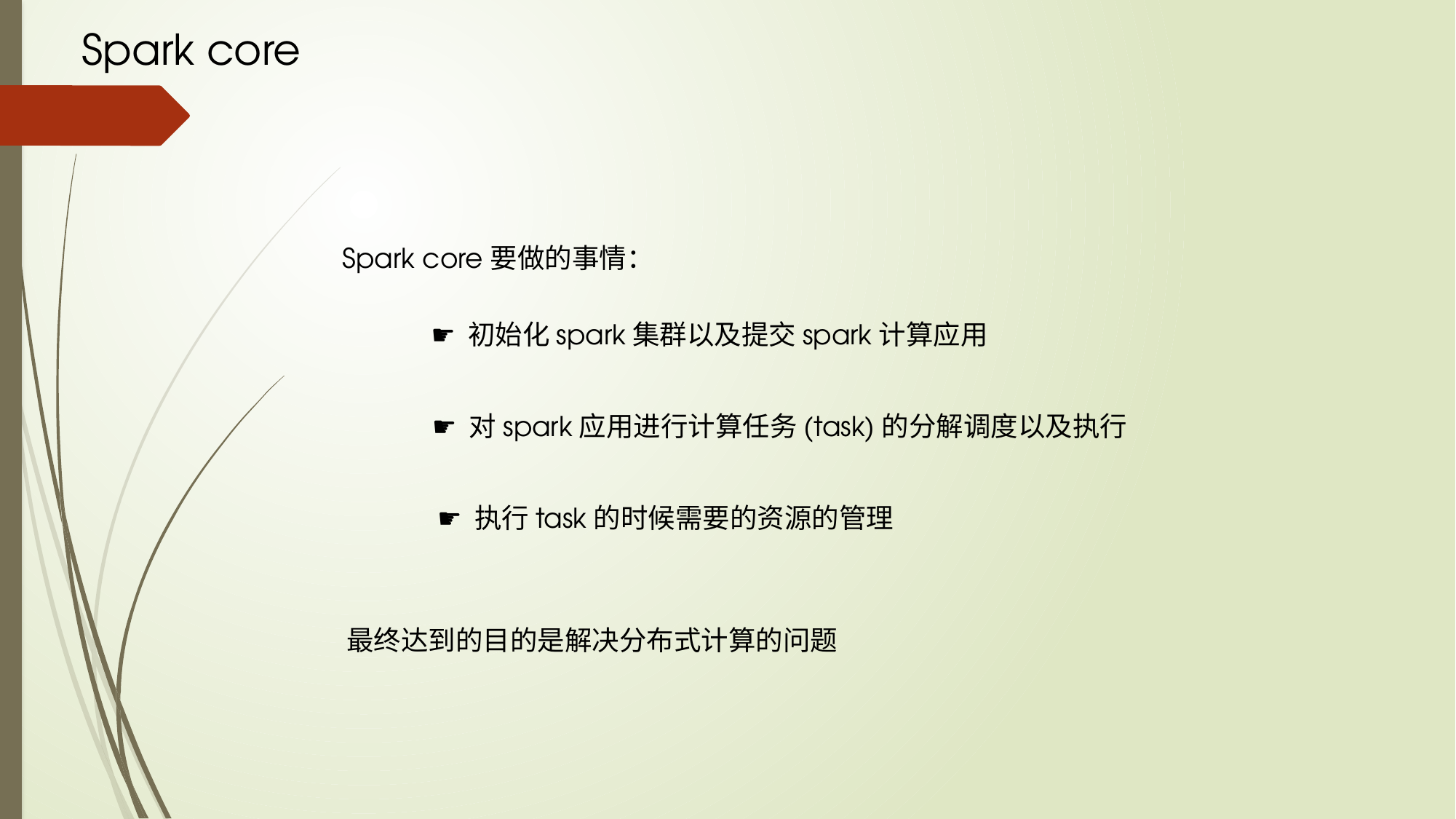

Spark core
Spark core要做的事情：
☛ 初始化spark集群以及提交spark计算应用
☛ 对spark应用进行计算任务(task)的分解调度以及执行
☛ 执行task的时候需要的资源的管理
最终达到的目的是解决分布式计算的问题